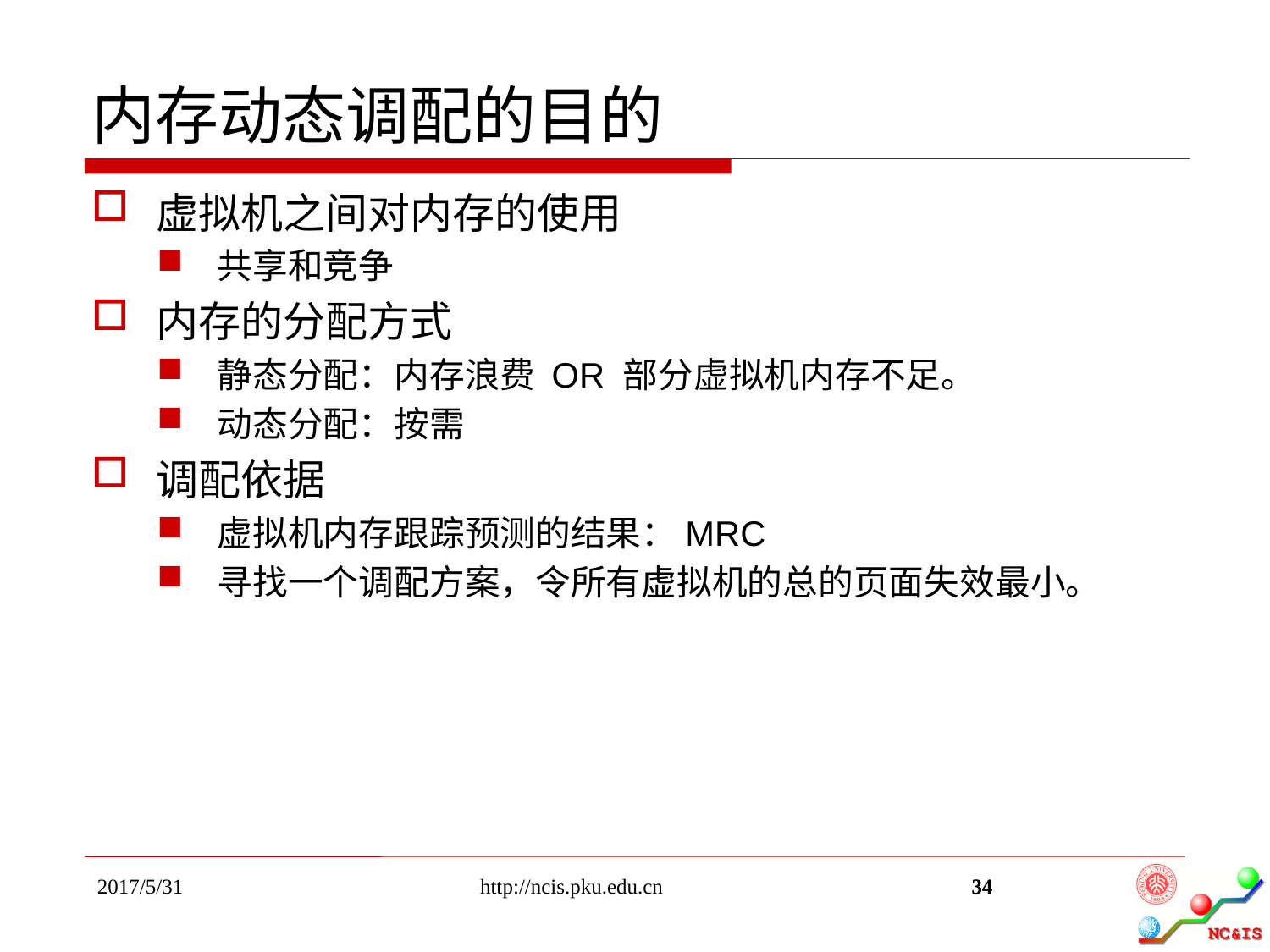

内存动态调配的目的
虚拟机之间对内存的使用
共享和竞争
内存的分配方式
静态分配：内存浪费 OR 部分虚拟机内存不足。
动态分配：按需
调配依据
虚拟机内存跟踪预测的结果：MRC
寻找一个调配方案，令所有虚拟机的总的页面失效最小。

2017/5/31
http://ncis.pku.edu.cn
34
34